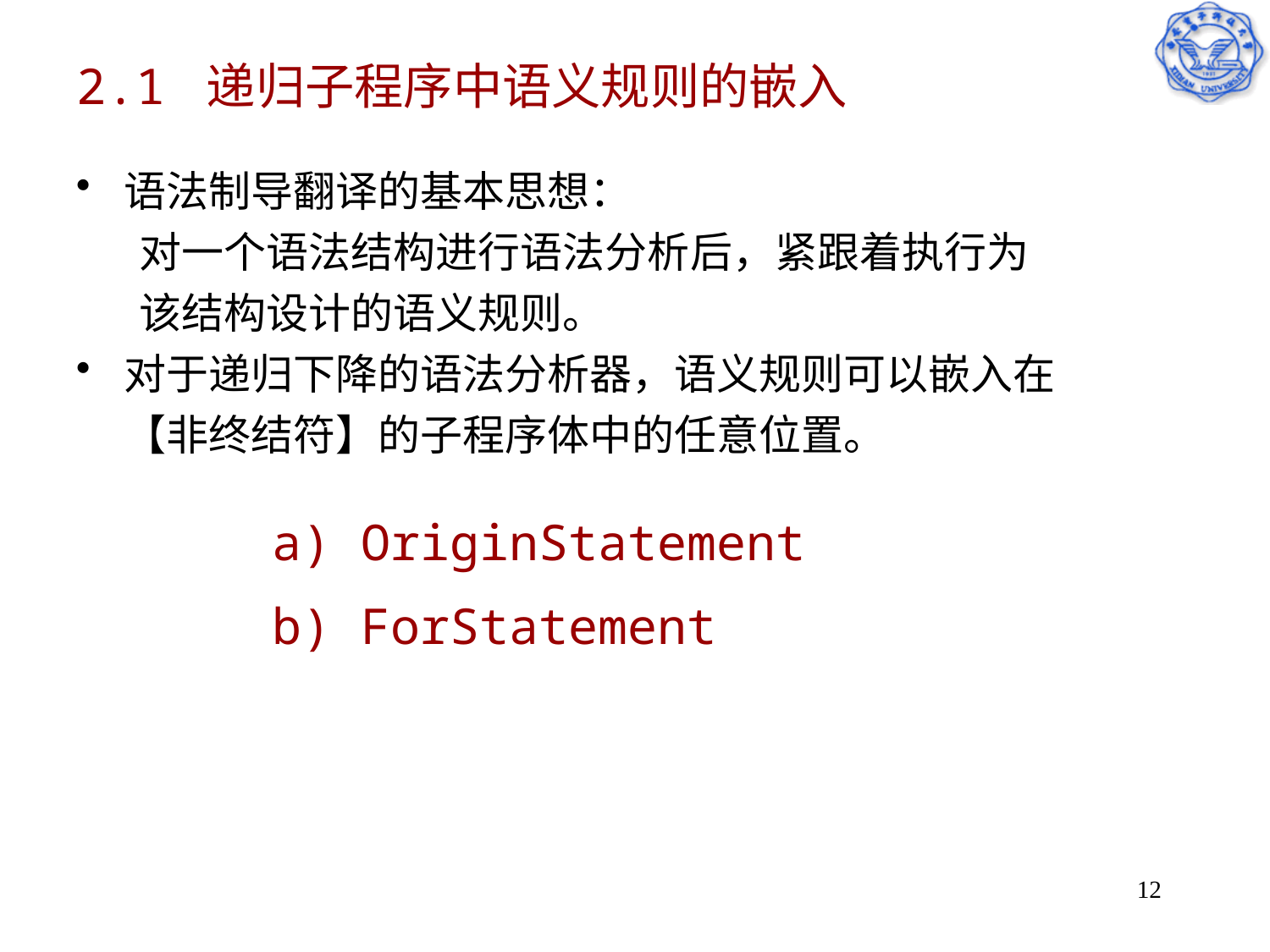

# 2.1 递归子程序中语义规则的嵌入
语法制导翻译的基本思想：
对一个语法结构进行语法分析后，紧跟着执行为
该结构设计的语义规则。
对于递归下降的语法分析器，语义规则可以嵌入在
【非终结符】的子程序体中的任意位置。
a) OriginStatement
b) ForStatement
12